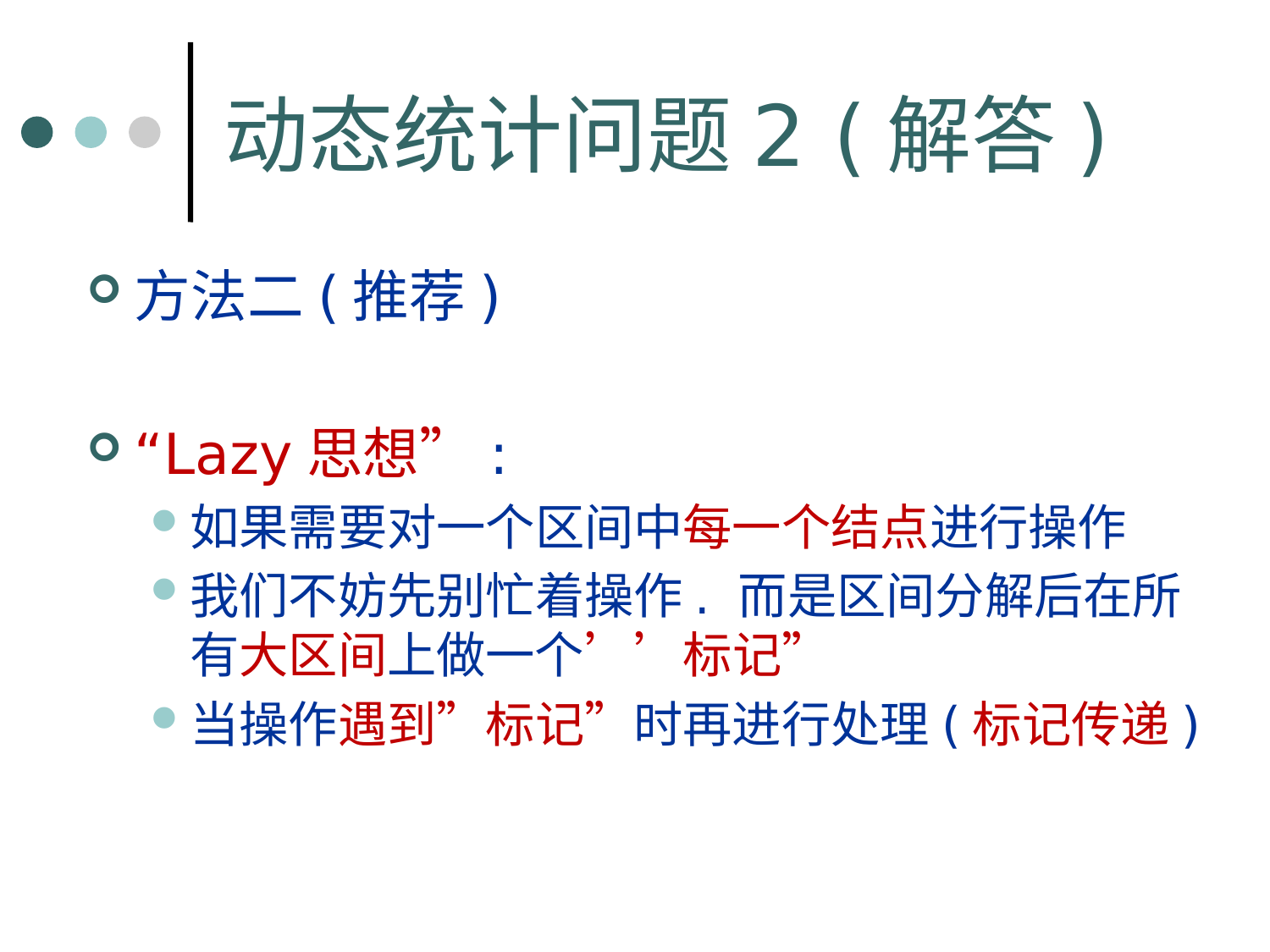

# 动态统计问题2 (解答)
方法二(推荐)

“Lazy思想”:
如果需要对一个区间中每一个结点进行操作
我们不妨先别忙着操作. 而是区间分解后在所有大区间上做一个’’标记”
当操作遇到”标记”时再进行处理(标记传递)